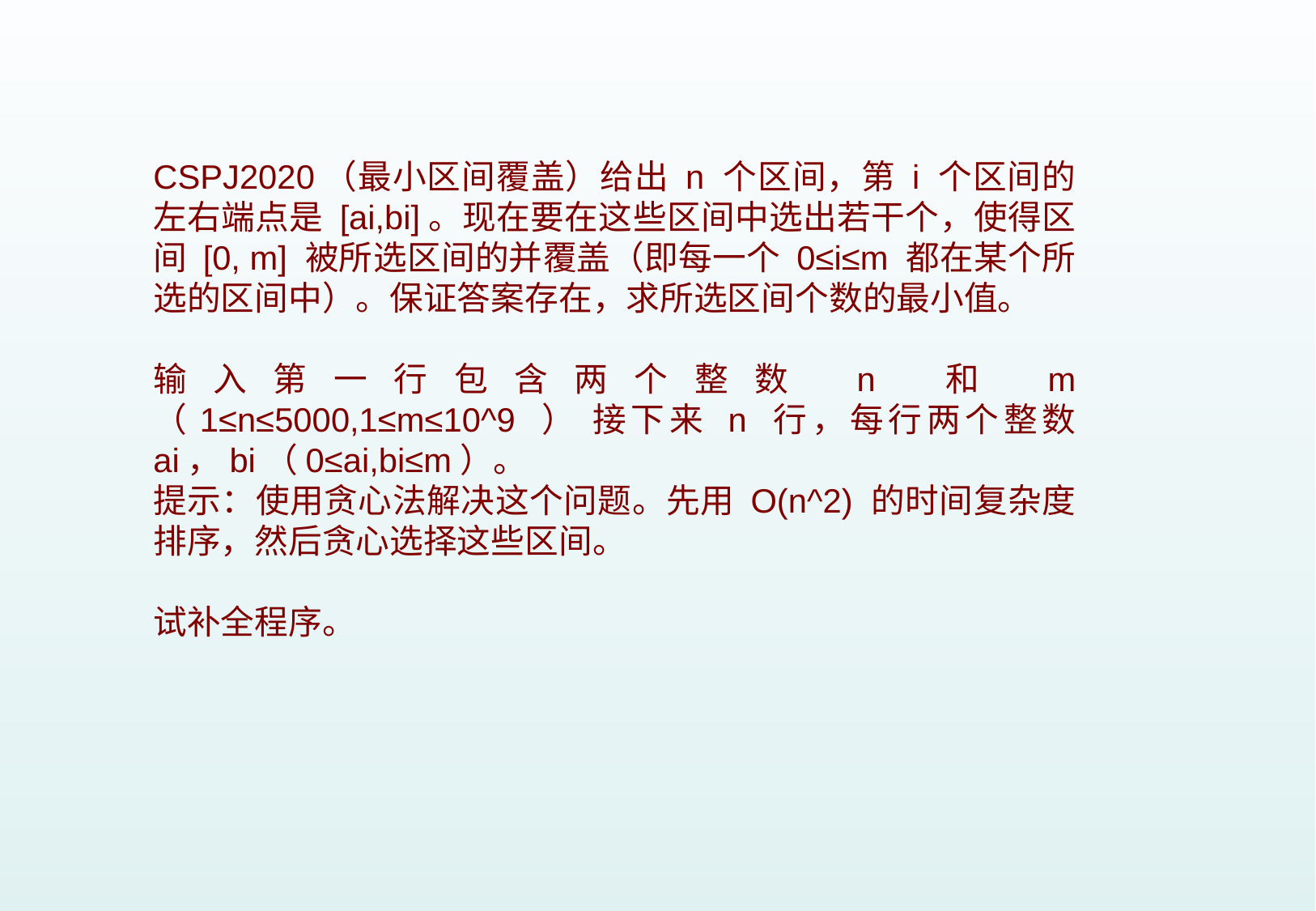

CSPJ2020（最小区间覆盖）给出 n 个区间，第 i 个区间的左右端点是 [ai,bi]。现在要在这些区间中选出若干个，使得区间 [0, m] 被所选区间的并覆盖（即每一个 0≤i≤m 都在某个所选的区间中）。保证答案存在，求所选区间个数的最小值。

输入第一行包含两个整数 n 和 m （1≤n≤5000,1≤m≤10^9 ） 接下来 n 行，每行两个整数 ai，bi（0≤ai,bi≤m）。
提示：使用贪心法解决这个问题。先用 O(n^2) 的时间复杂度排序，然后贪心选择这些区间。

试补全程序。